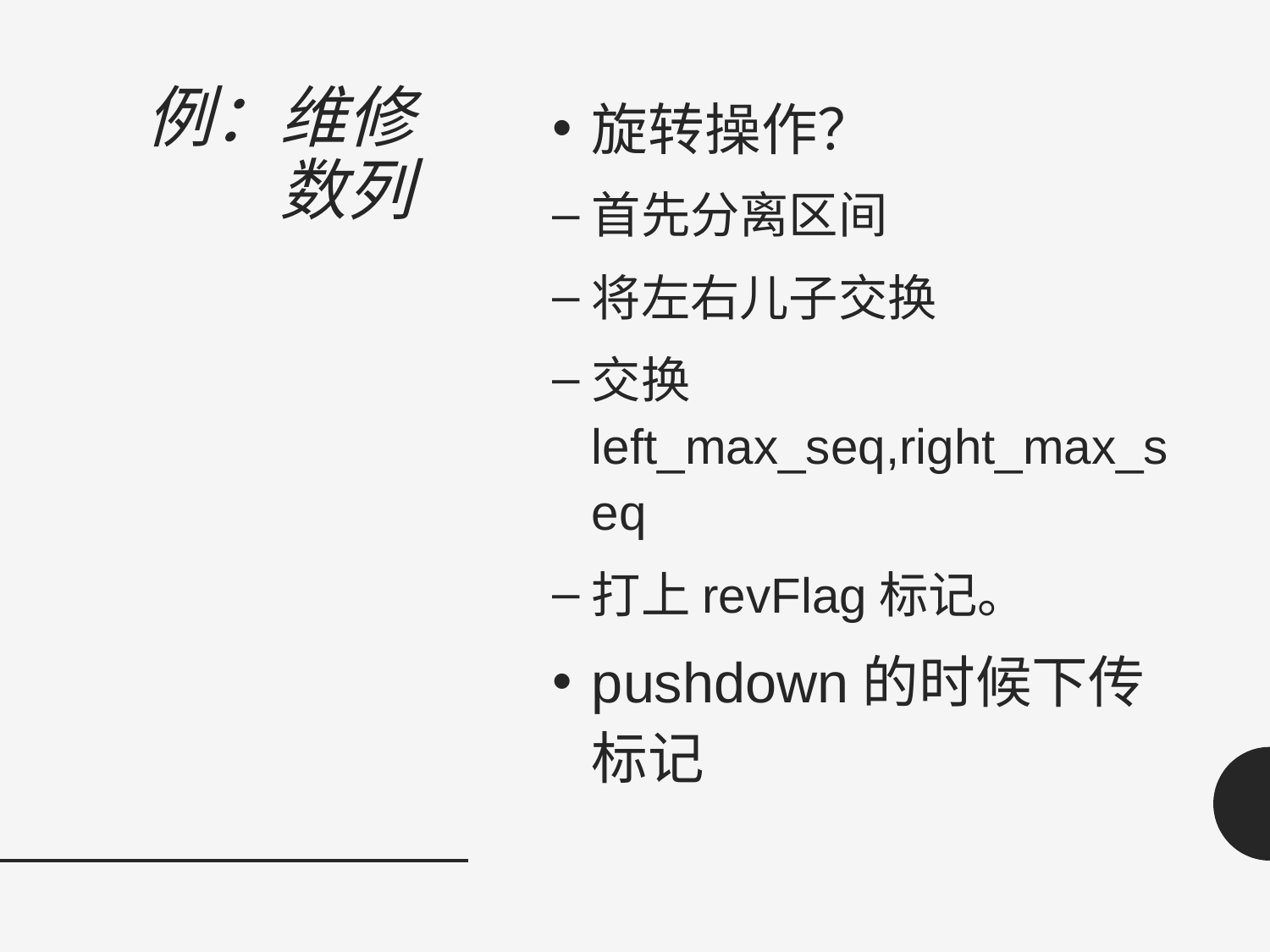

# 例：维修数列
旋转操作？
首先分离区间
将左右儿子交换
交换left_max_seq,right_max_seq
打上revFlag标记。
pushdown的时候下传标记